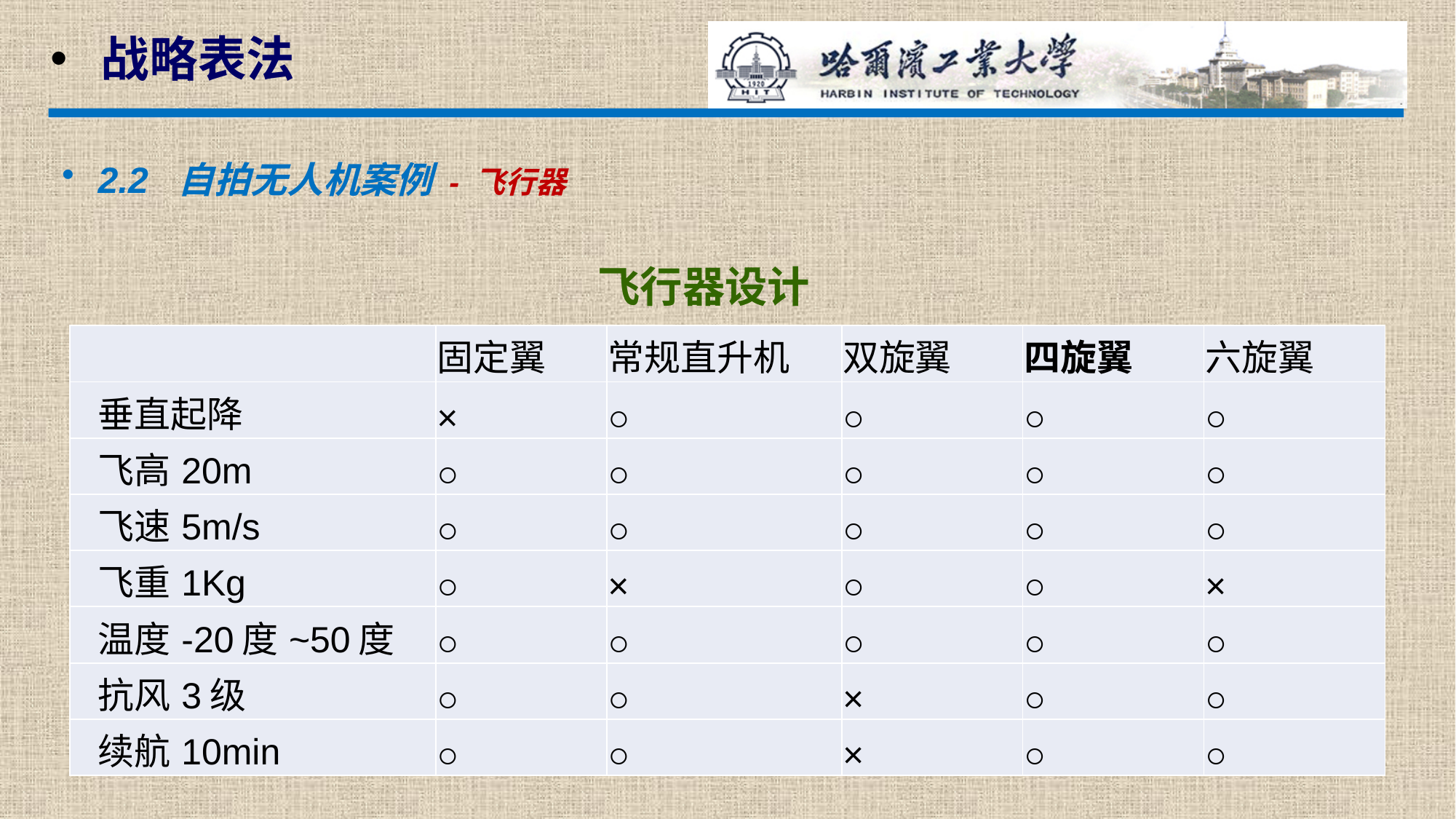

战略表法
 2.2  自拍无人机案例 - 飞行器
飞行器设计
|  | 固定翼 | 常规直升机 | 双旋翼 | 四旋翼 | 六旋翼 |
| --- | --- | --- | --- | --- | --- |
| 垂直起降 | × | ○ | ○ | ○ | ○ |
| 飞高20m | ○ | ○ | ○ | ○ | ○ |
| 飞速5m/s | ○ | ○ | ○ | ○ | ○ |
| 飞重1Kg | ○ | × | ○ | ○ | × |
| 温度-20度~50度 | ○ | ○ | ○ | ○ | ○ |
| 抗风3级 | ○ | ○ | × | ○ | ○ |
| 续航10min | ○ | ○ | × | ○ | ○ |